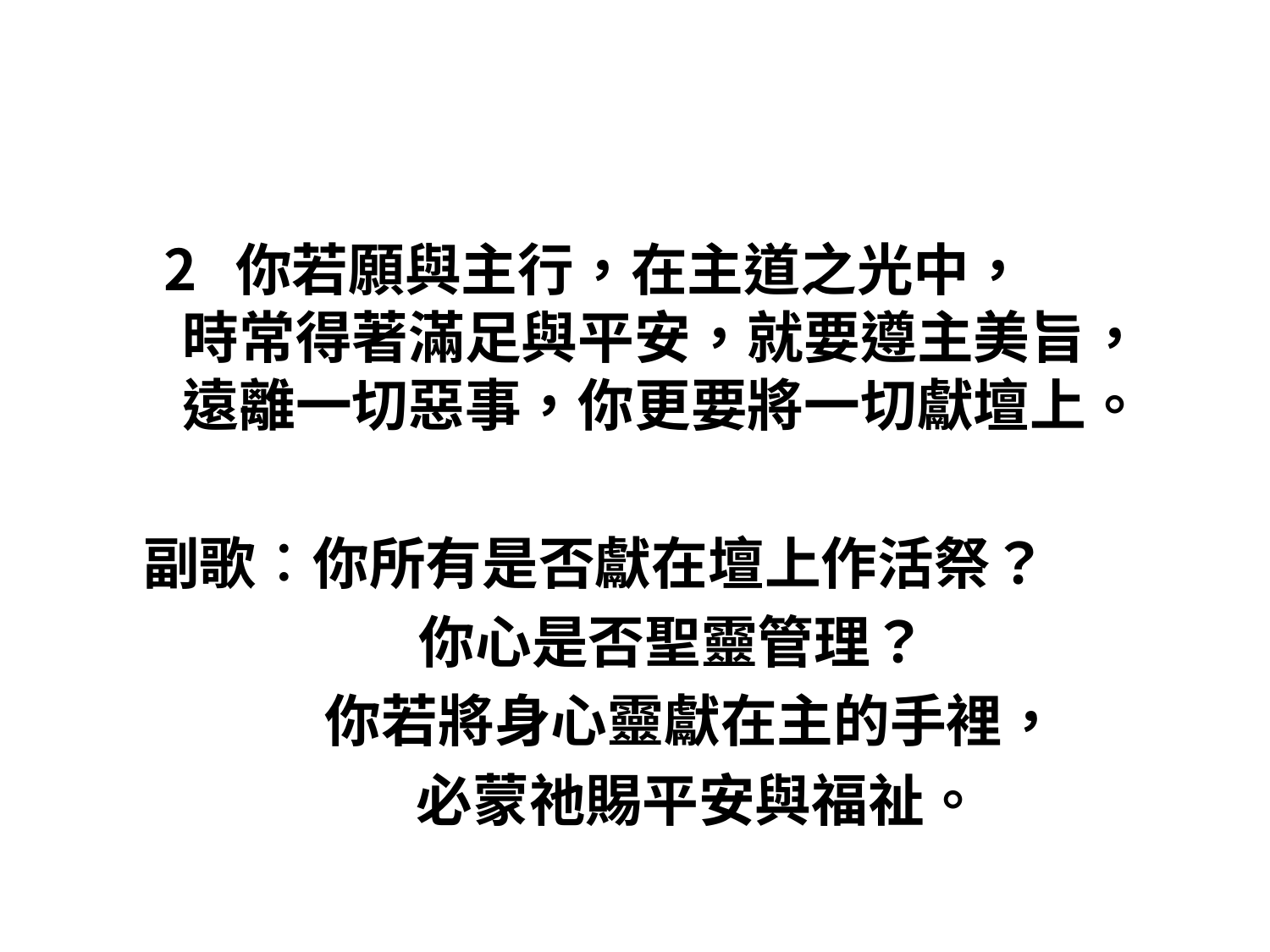

#
你若願與主行，在主道之光中，
     時常得著滿足與平安，就要遵主美旨，
     遠離一切惡事，你更要將一切獻壇上。

副歌︰你所有是否獻在壇上作活祭？
           你心是否聖靈管理？
               你若將身心靈獻在主的手裡，
               必蒙祂賜平安與福祉。